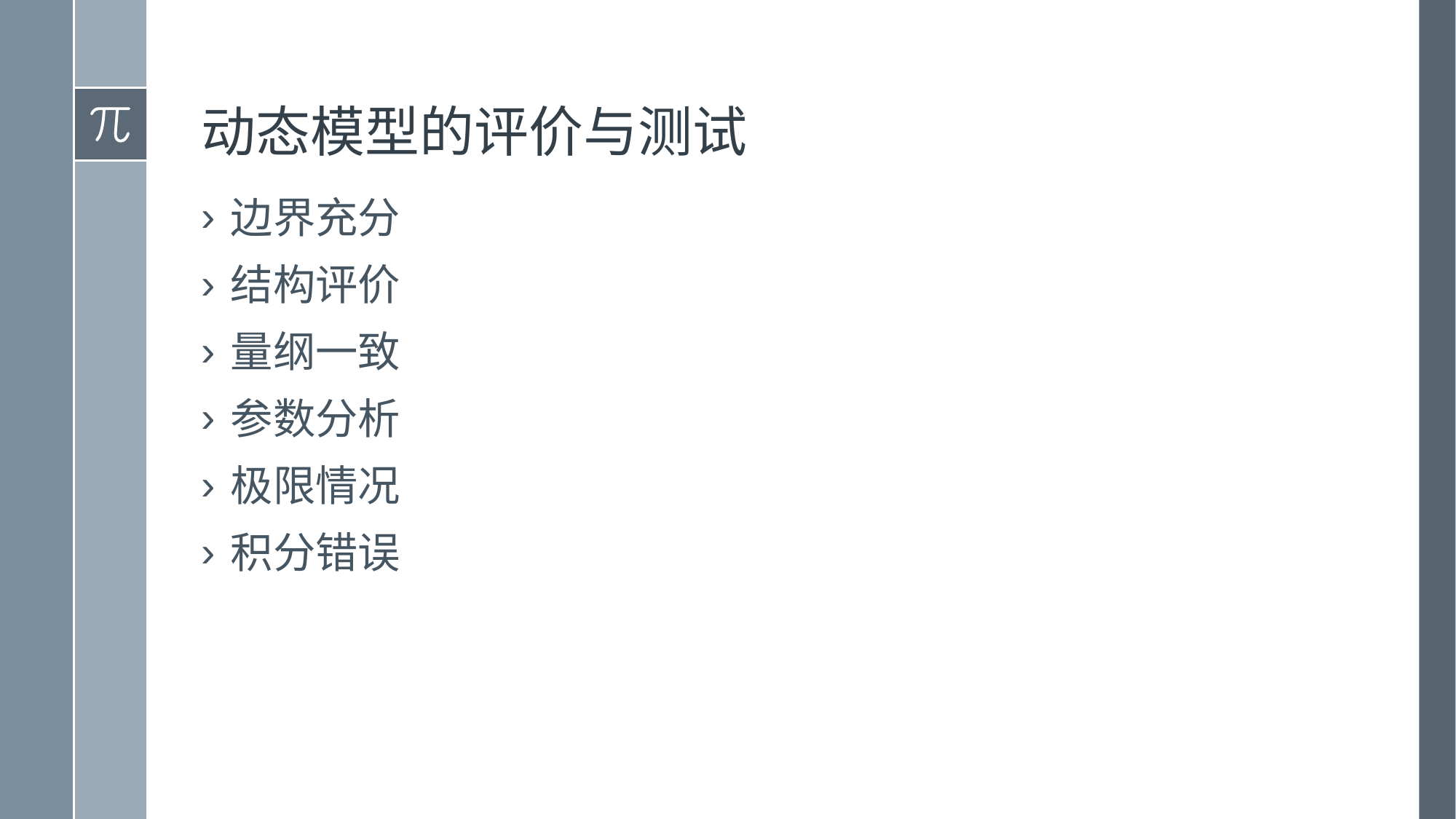

# 动态模型的评价与测试
边界充分
结构评价
量纲一致
参数分析
极限情况
积分错误